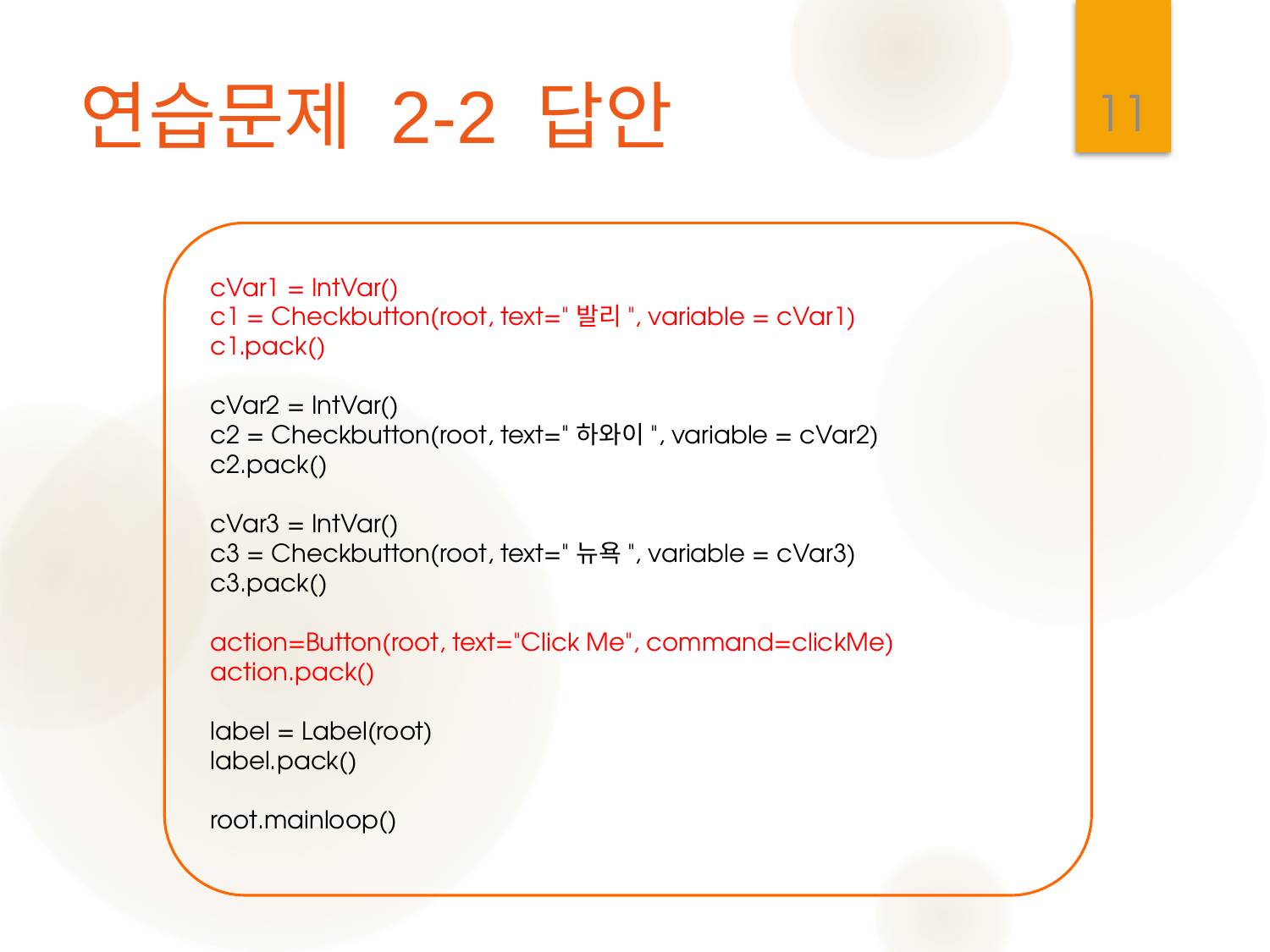

11
# 연습문제 2-2 답안

cVar1 = IntVar()
c1 = Checkbutton(root, text="발리", variable = cVar1)
c1.pack()

cVar2 = IntVar()
c2 = Checkbutton(root, text="하와이", variable = cVar2)
c2.pack()

cVar3 = IntVar()
c3 = Checkbutton(root, text="뉴욕", variable = cVar3)
c3.pack()

action=Button(root, text="Click Me", command=clickMe)
action.pack()

label = Label(root)
label.pack()

root.mainloop()